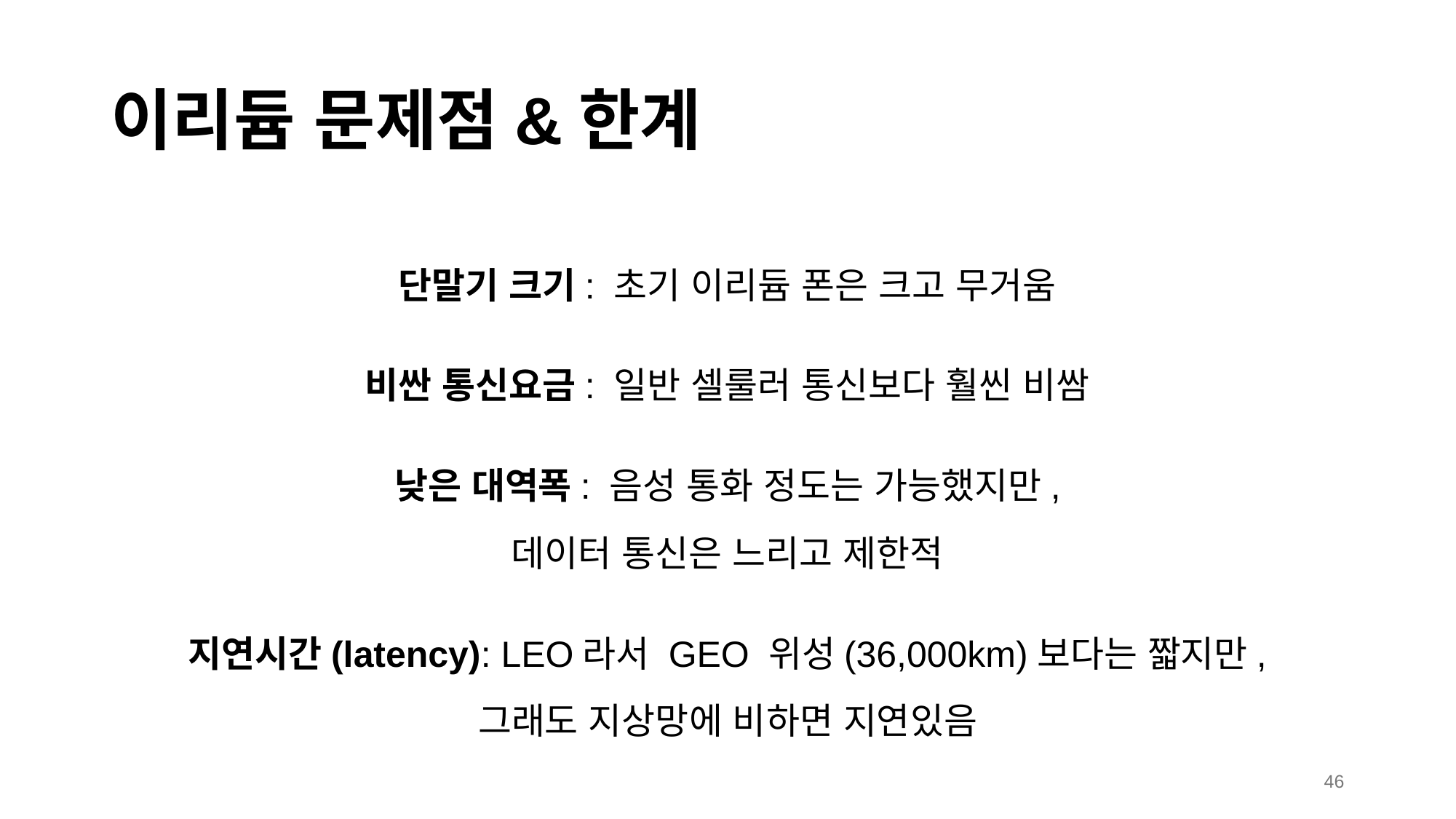

# 이리듐 문제점&한계

단말기 크기: 초기 이리듐 폰은 크고 무거움

비싼 통신요금: 일반 셀룰러 통신보다 훨씬 비쌈

낮은 대역폭: 음성 통화 정도는 가능했지만,
데이터 통신은 느리고 제한적

지연시간(latency): LEO라서 GEO 위성(36,000km)보다는 짧지만,
그래도 지상망에 비하면 지연있음
46